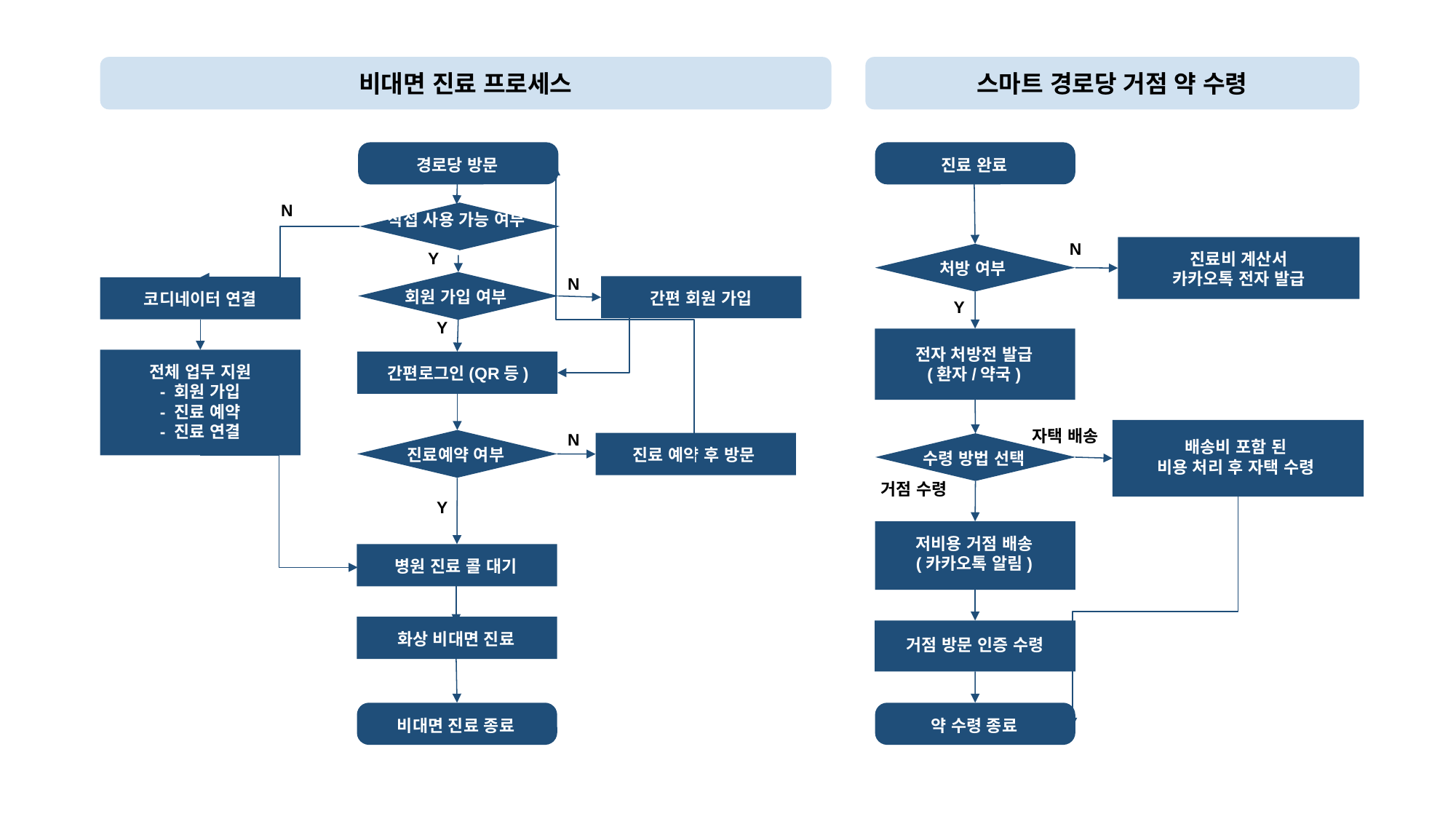

비대면 진료 프로세스

경로당 방문
N

직접 사용 가능 여부
Y
N

회원 가입 여부
간편 회원 가입
코디네이터 연결
Y

전체 업무 지원
- 회원 가입
- 진료 예약
- 진료 연결
간편로그인(QR등)
N

진료예약 여부
진료 예약 후 방문
Y

병원 진료 콜 대기

화상 비대면 진료

비대면 진료 종료
스마트 경로당 거점 약 수령

진료 완료
N

진료비 계산서
카카오톡 전자 발급

처방 여부
Y

전자 처방전 발급
(환자/약국)
자택 배송

배송비 포함 된
비용 처리 후 자택 수령

수령 방법 선택

저비용 거점 배송
(카카오톡 알림)

거점 방문 인증 수령

약 수령 종료
거점 수령